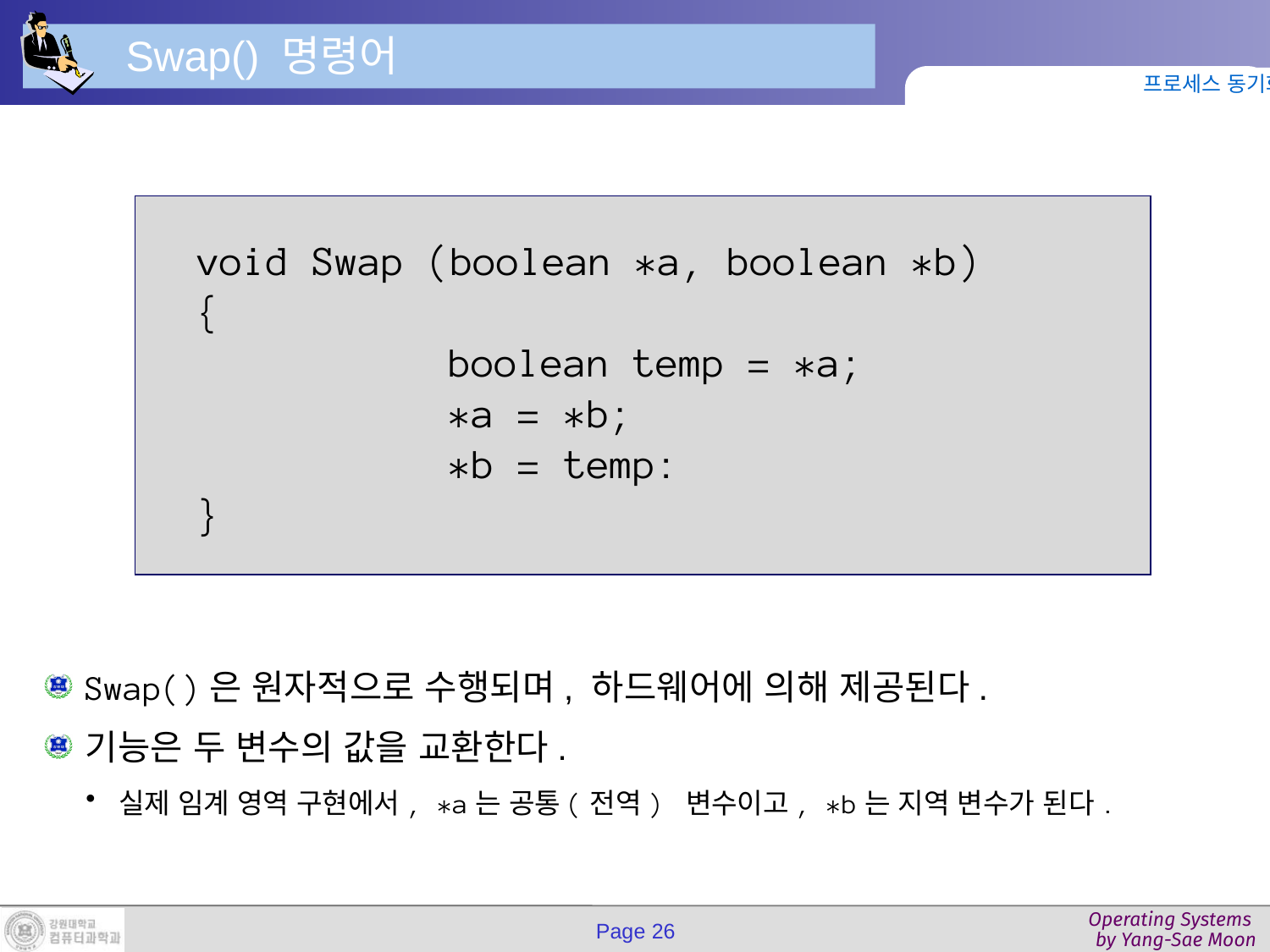

Swap() 명령어
프로세스 동기화
void Swap (boolean *a, boolean *b)
{
		boolean temp = *a;
		*a = *b;
		*b = temp:
}
Swap()은 원자적으로 수행되며, 하드웨어에 의해 제공된다.
기능은 두 변수의 값을 교환한다.
실제 임계 영역 구현에서, *a는 공통(전역) 변수이고, *b는 지역 변수가 된다.
Page 26